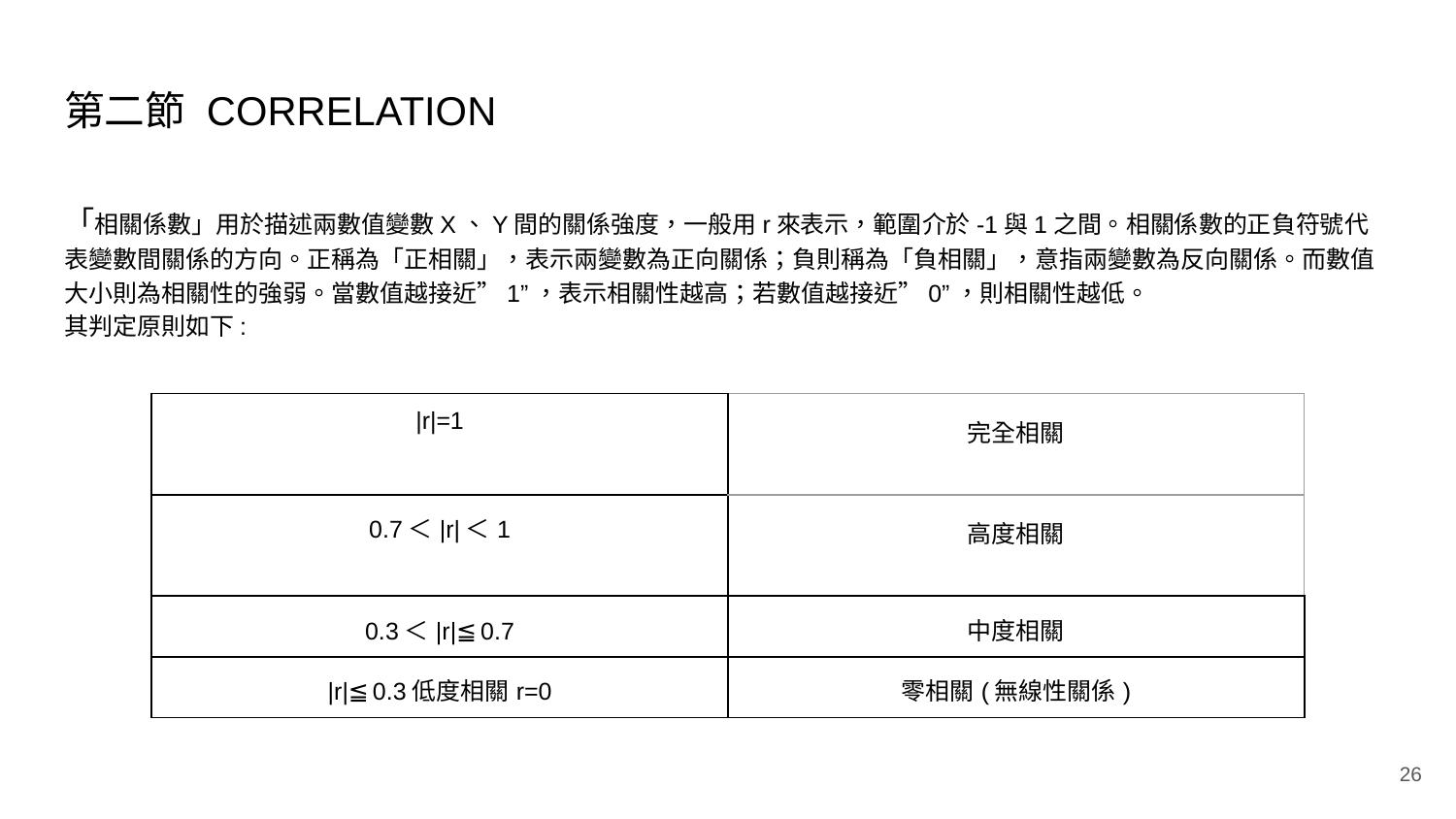

# 第二節 CORRELATION
「相關係數」用於描述兩數值變數X、Y間的關係強度，一般用r來表示，範圍介於-1與1之間。相關係數的正負符號代表變數間關係的方向。正稱為「正相關」，表示兩變數為正向關係；負則稱為「負相關」，意指兩變數為反向關係。而數值大小則為相關性的強弱。當數值越接近”1”，表示相關性越高；若數值越接近”0”，則相關性越低。
其判定原則如下:

| |⁡r⁡|=1 | 完全相關 |
| --- | --- |
| 0.7＜|⁡r⁡|＜1 | 高度相關 |
| ⁡⁡0.3⁡⁡＜|⁡r⁡|≦0.7 | 中度相關 |
| ⁡|⁡r⁡|≦0.3低度相關⁡⁡⁡⁡r=0 | 零相關(無線性關係) |
26